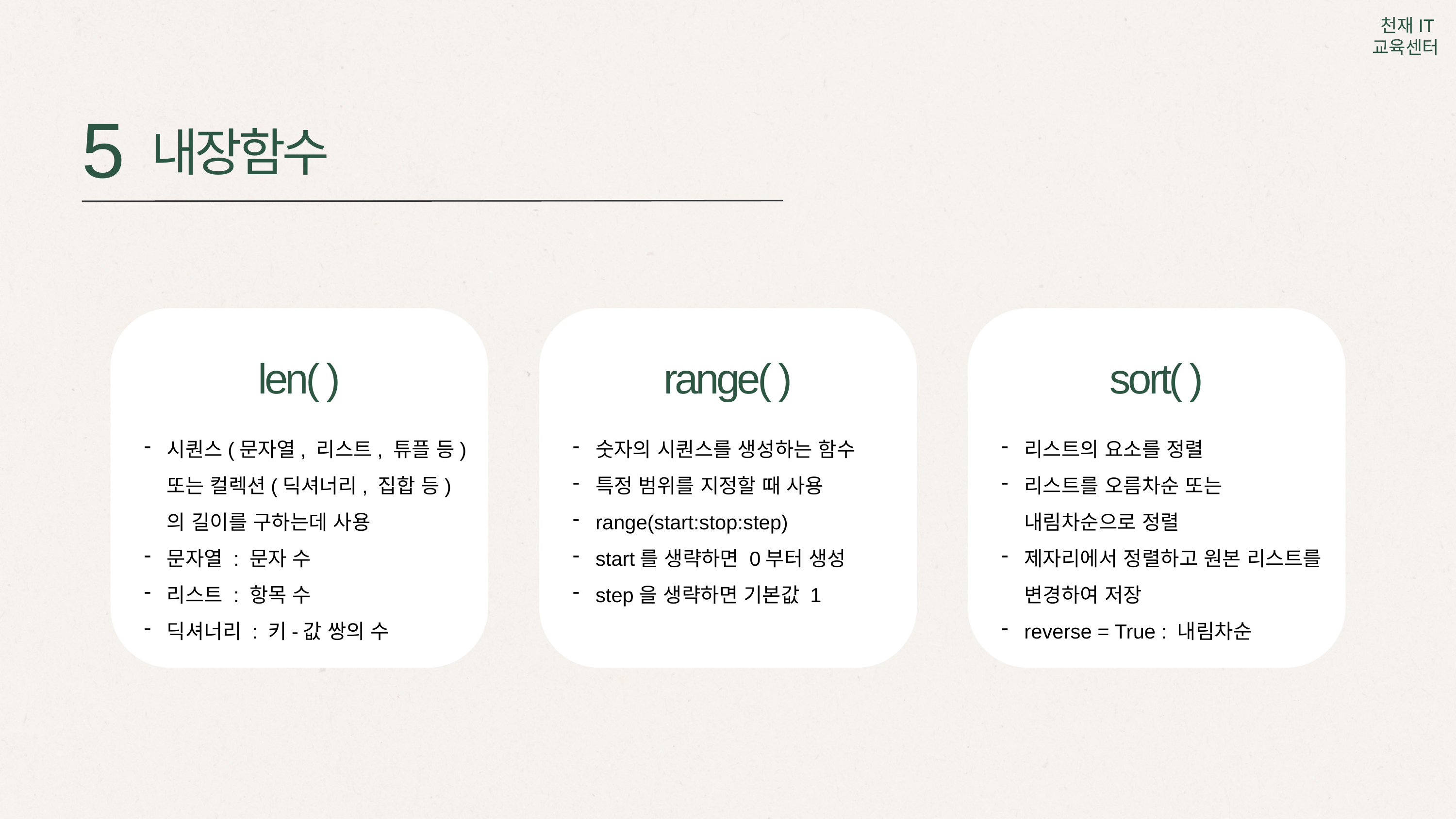

5
내장함수

len( )
시퀀스(문자열, 리스트, 튜플 등) 또는 컬렉션(딕셔너리, 집합 등)의 길이를 구하는데 사용
문자열 : 문자 수
리스트 : 항목 수
딕셔너리 : 키-값 쌍의 수

range( )
숫자의 시퀀스를 생성하는 함수
특정 범위를 지정할 때 사용
range(start:stop:step)
start를 생략하면 0부터 생성
step을 생략하면 기본값 1

sort( )
리스트의 요소를 정렬
리스트를 오름차순 또는 내림차순으로 정렬
제자리에서 정렬하고 원본 리스트를 변경하여 저장
reverse = True : 내림차순